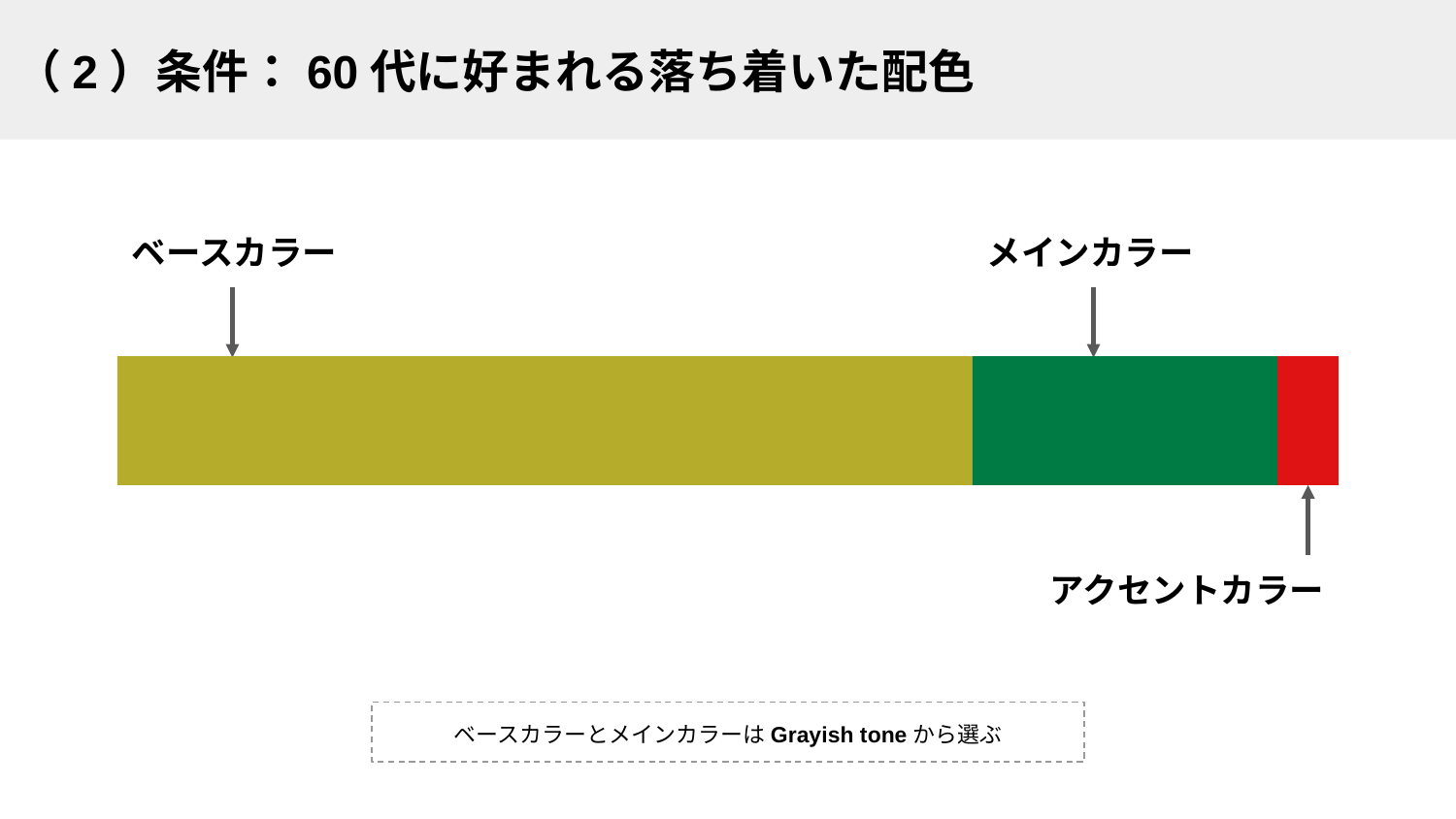

（2）条件：60代に好まれる落ち着いた配色
ベースカラー
メインカラー

アクセントカラー
ベースカラーとメインカラーはGrayish toneから選ぶ